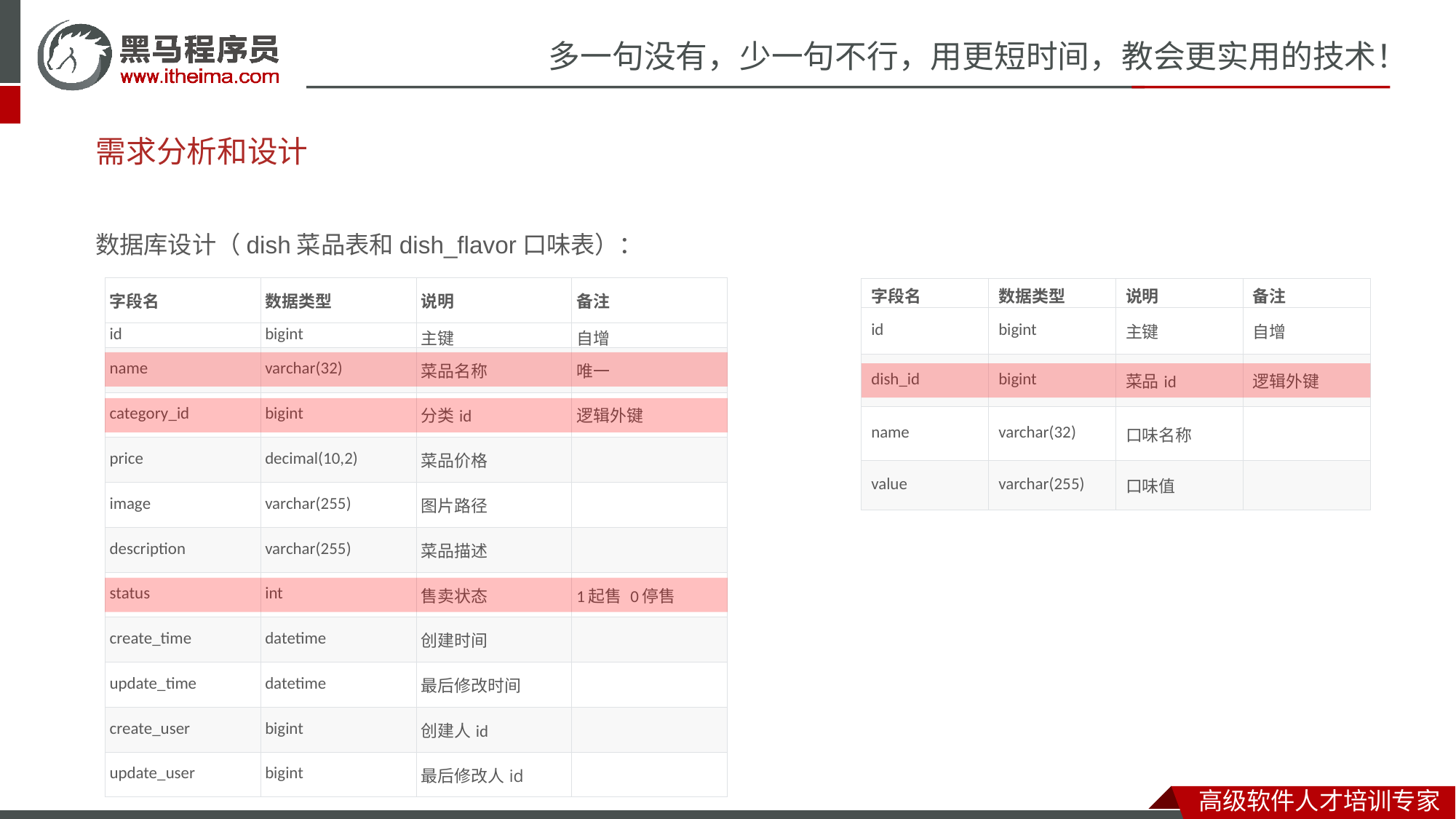

# 需求分析和设计
数据库设计（dish菜品表和dish_flavor口味表）：

| 字段名 | 数据类型 | 说明 | 备注 |
| --- | --- | --- | --- |
| id | bigint | 主键 | 自增 |
| name | varchar(32) | 菜品名称 | 唯一 |
| category\_id | bigint | 分类id | 逻辑外键 |
| price | decimal(10,2) | 菜品价格 |  |
| image | varchar(255) | 图片路径 |  |
| description | varchar(255) | 菜品描述 |  |
| status | int | 售卖状态 | 1起售 0停售 |
| create\_time | datetime | 创建时间 |  |
| update\_time | datetime | 最后修改时间 |  |
| create\_user | bigint | 创建人id |  |
| update\_user | bigint | 最后修改人id |  |
| 字段名 | 数据类型 | 说明 | 备注 |
| --- | --- | --- | --- |
| id | bigint | 主键 | 自增 |
| dish\_id | bigint | 菜品id | 逻辑外键 |
| name | varchar(32) | 口味名称 |  |
| value | varchar(255) | 口味值 |  |